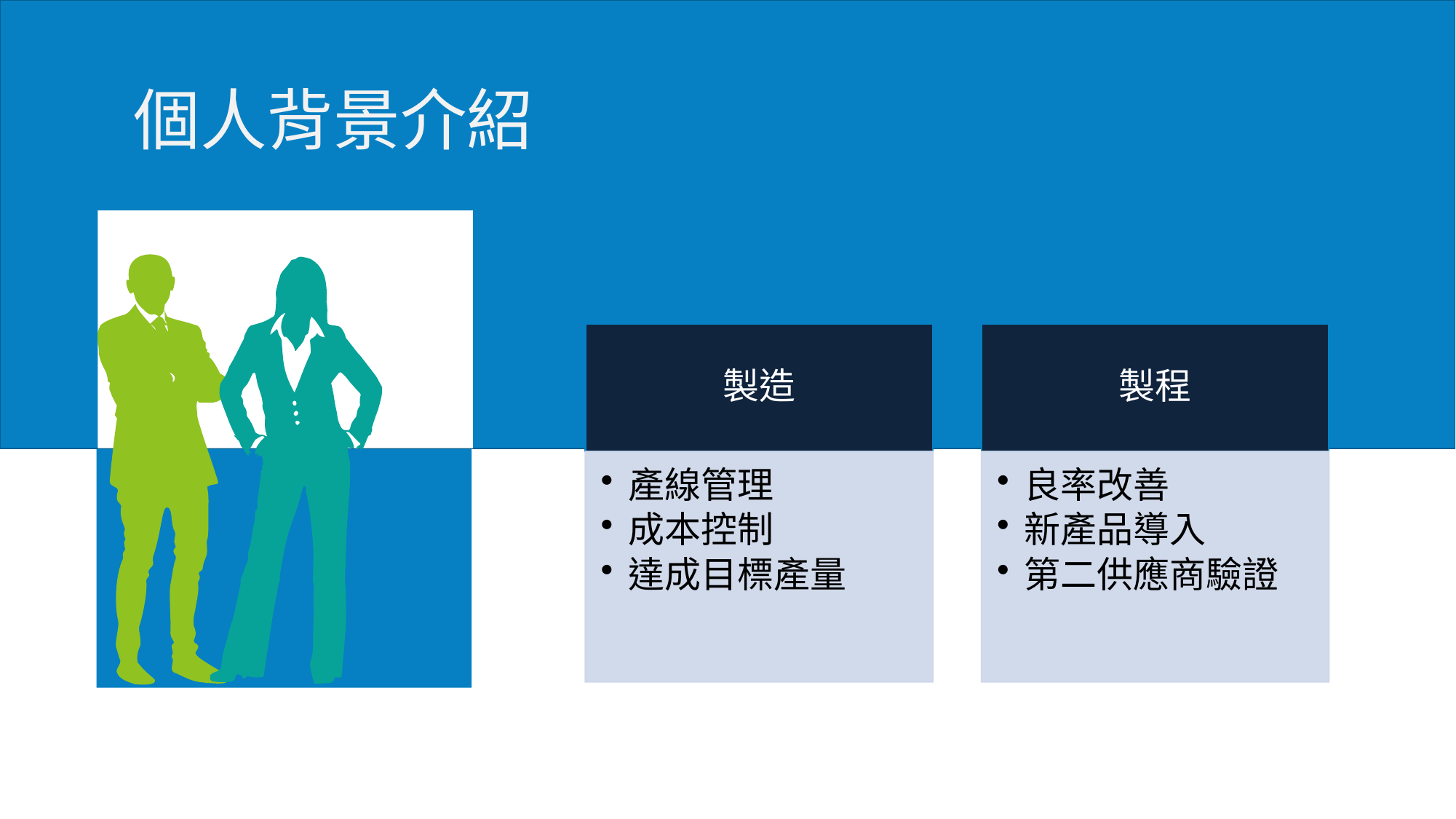

個人背景介紹

製造
產線管理
成本控制
達成目標產量
製程
良率改善
新產品導入
第二供應商驗證